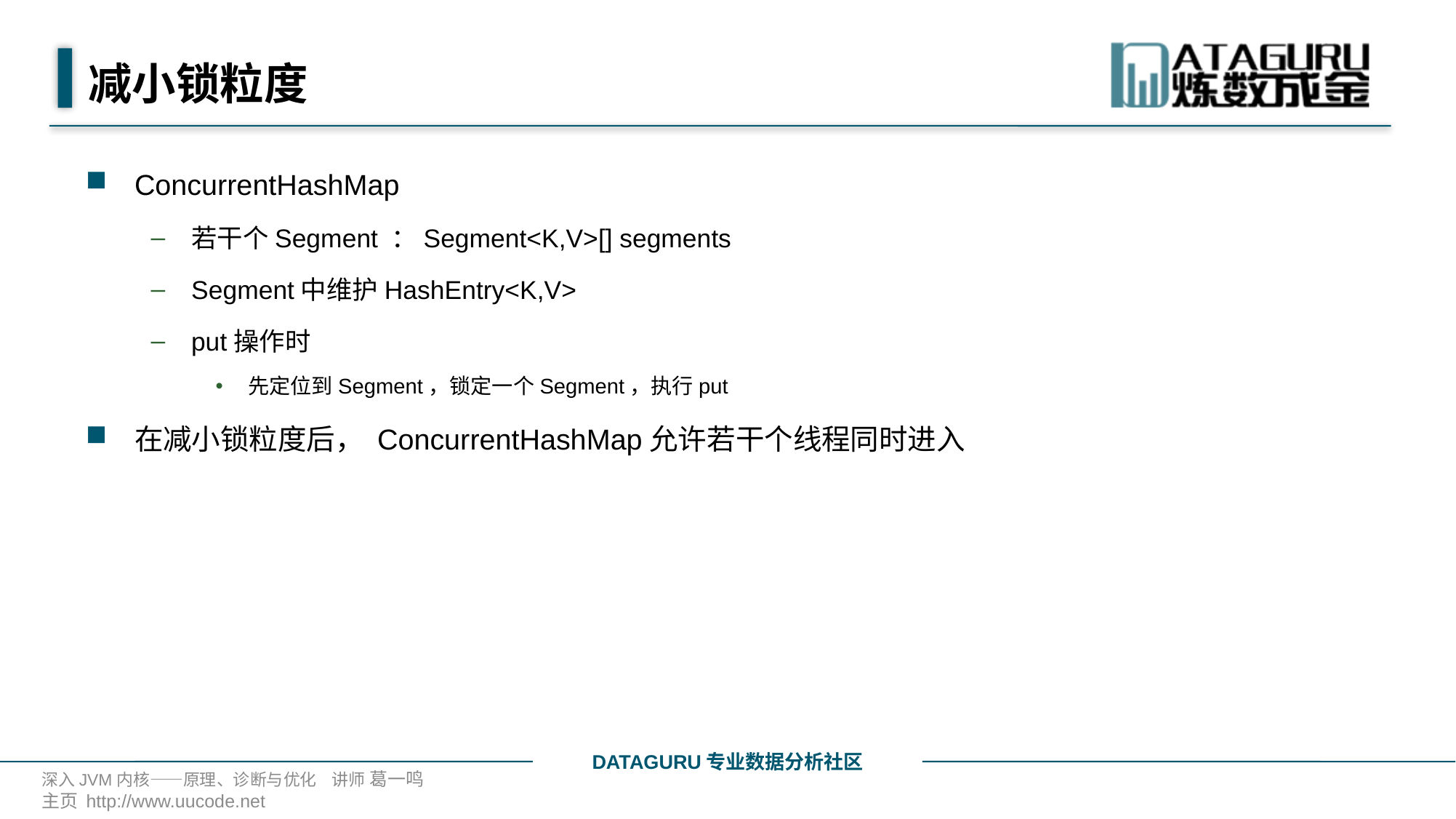

# 减小锁粒度
ConcurrentHashMap
若干个Segment ：Segment<K,V>[] segments
Segment中维护HashEntry<K,V>
put操作时
先定位到Segment，锁定一个Segment，执行put
在减小锁粒度后， ConcurrentHashMap允许若干个线程同时进入